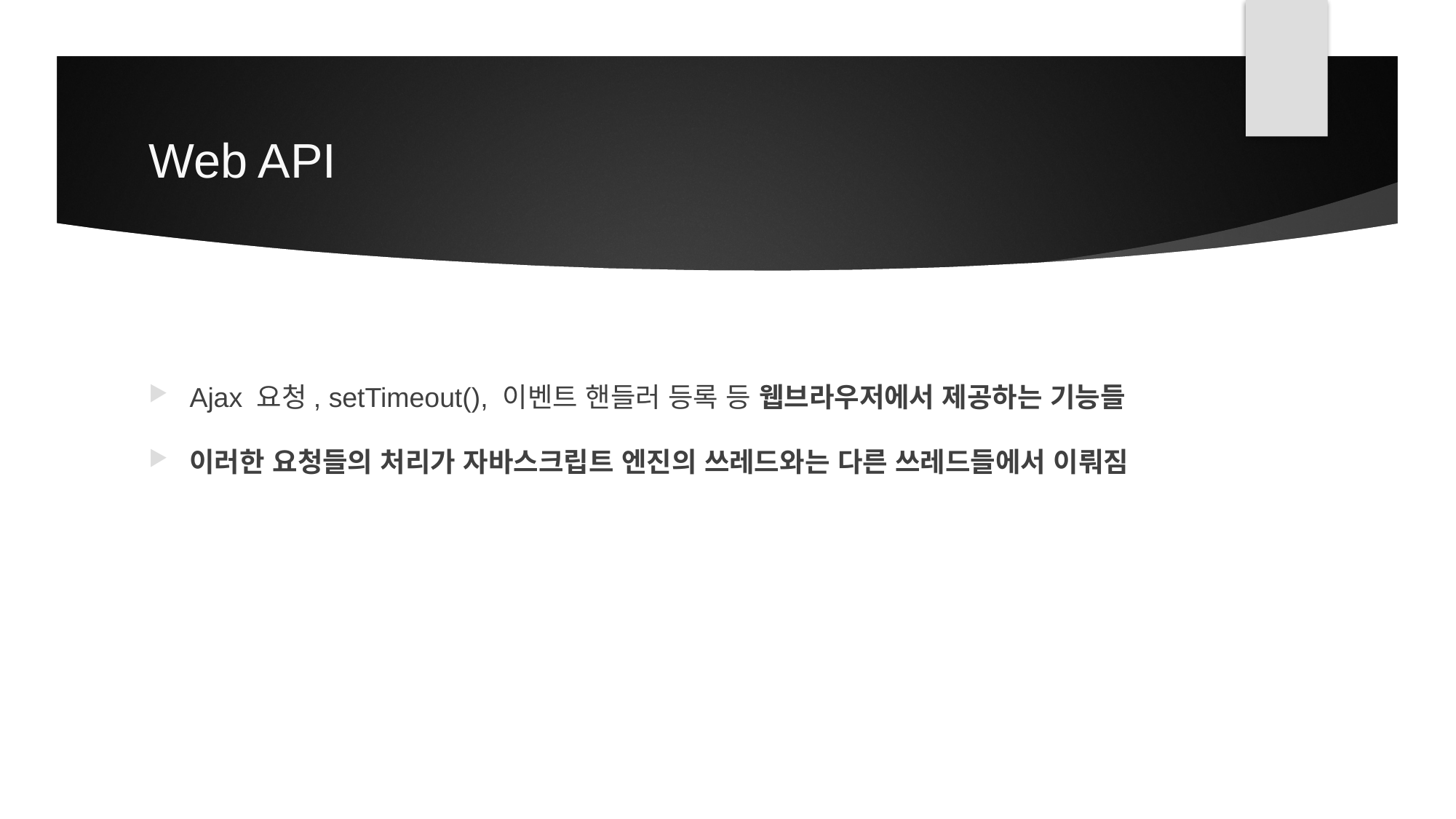

# Web API
Ajax 요청, setTimeout(), 이벤트 핸들러 등록 등 웹브라우저에서 제공하는 기능들
이러한 요청들의 처리가 자바스크립트 엔진의 쓰레드와는 다른 쓰레드들에서 이뤄짐